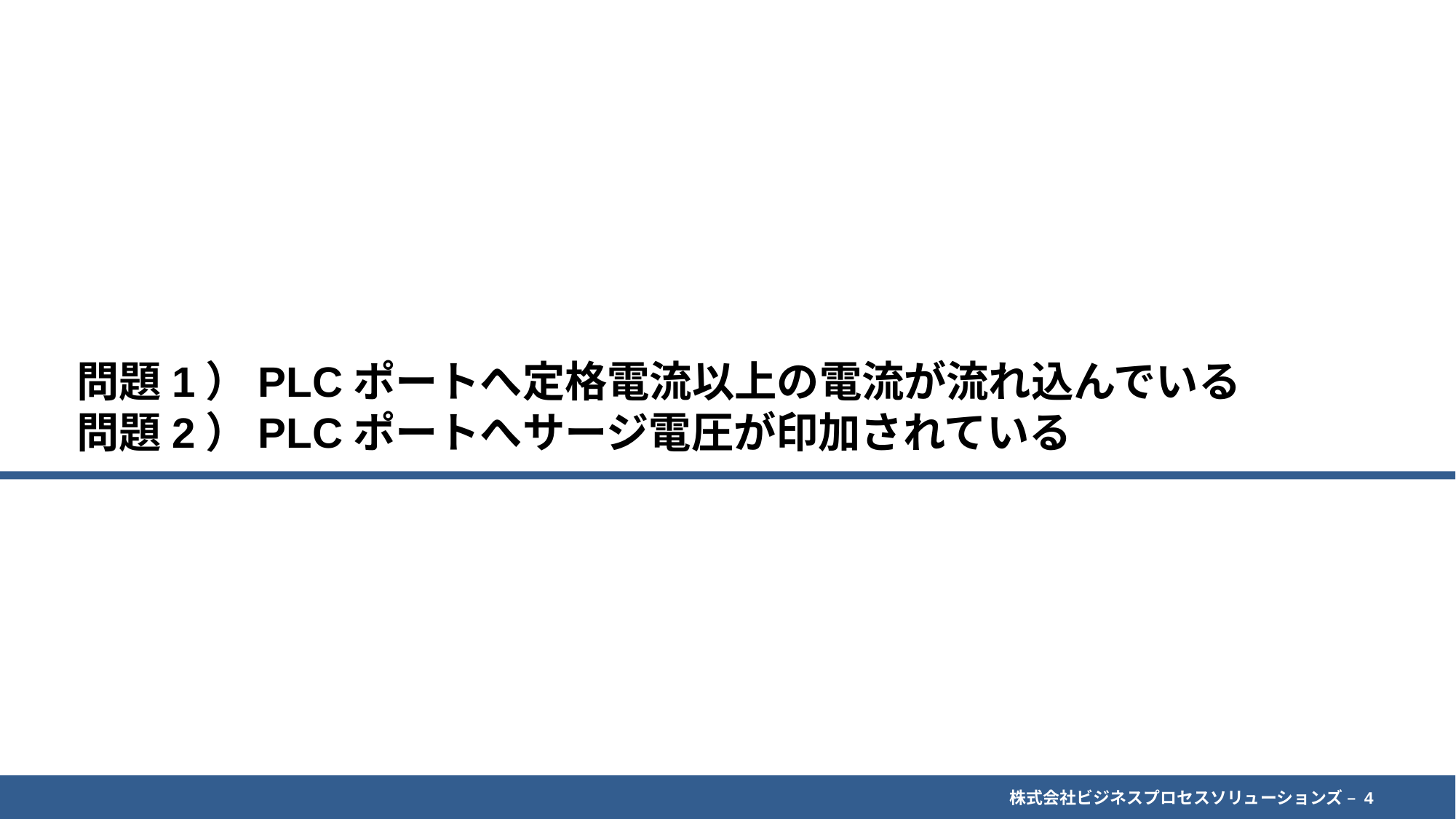

# 問題1）PLCポートへ定格電流以上の電流が流れ込んでいる 問題2）PLCポートへサージ電圧が印加されている
株式会社ビジネスプロセスソリューションズ – 4